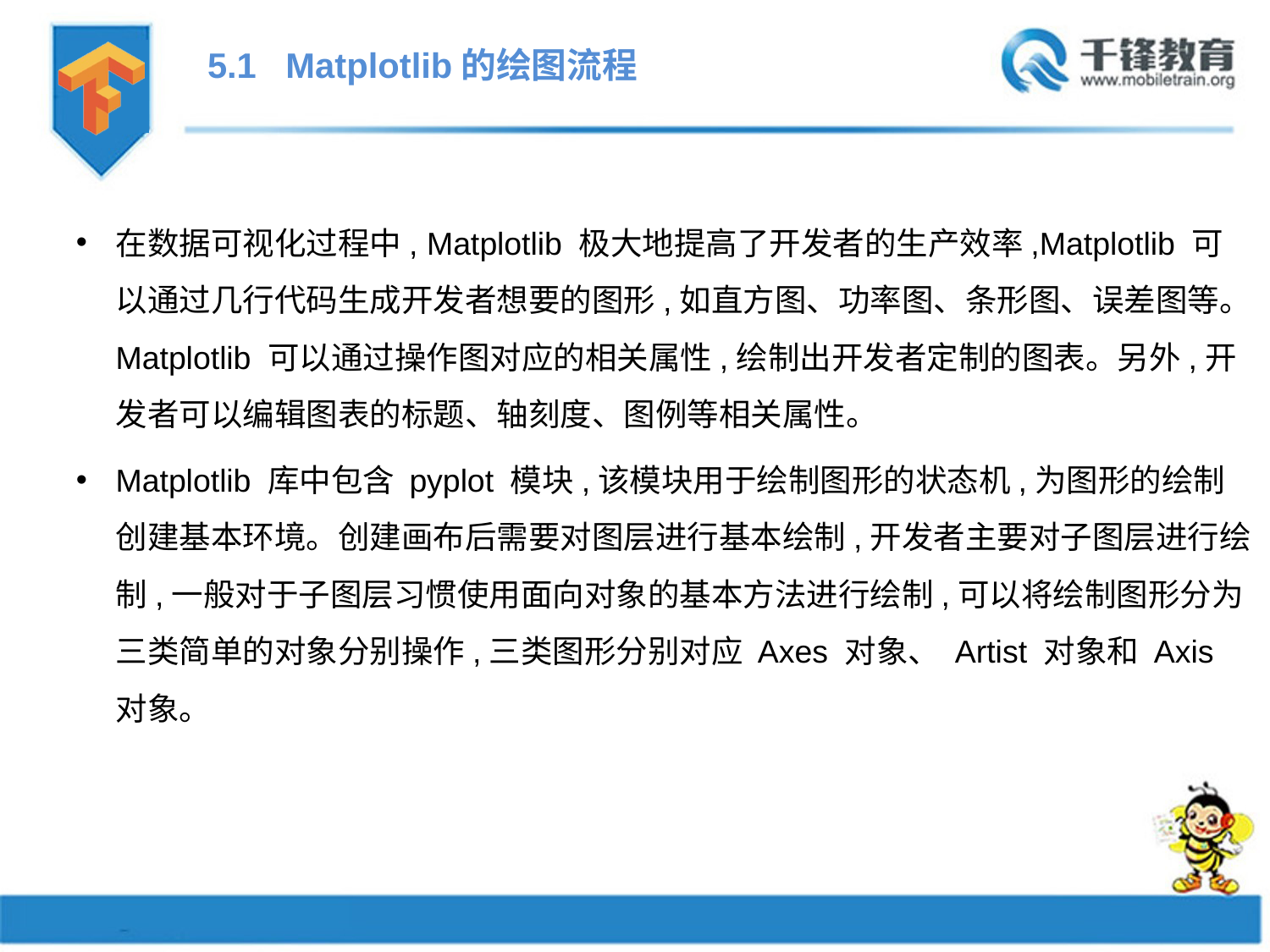

5.1   Matplotlib的绘图流程
在数据可视化过程中, Matplotlib 极大地提高了开发者的生产效率,Matplotlib 可以通过几行代码生成开发者想要的图形,如直方图、功率图、条形图、误差图等。 Matplotlib 可以通过操作图对应的相关属性,绘制出开发者定制的图表。另外,开发者可以编辑图表的标题、轴刻度、图例等相关属性。
Matplotlib 库中包含 pyplot 模块,该模块用于绘制图形的状态机,为图形的绘制创建基本环境。创建画布后需要对图层进行基本绘制,开发者主要对子图层进行绘制,一般对于子图层习惯使用面向对象的基本方法进行绘制,可以将绘制图形分为三类简单的对象分别操作,三类图形分别对应 Axes 对象、 Artist 对象和 Axis 对象。